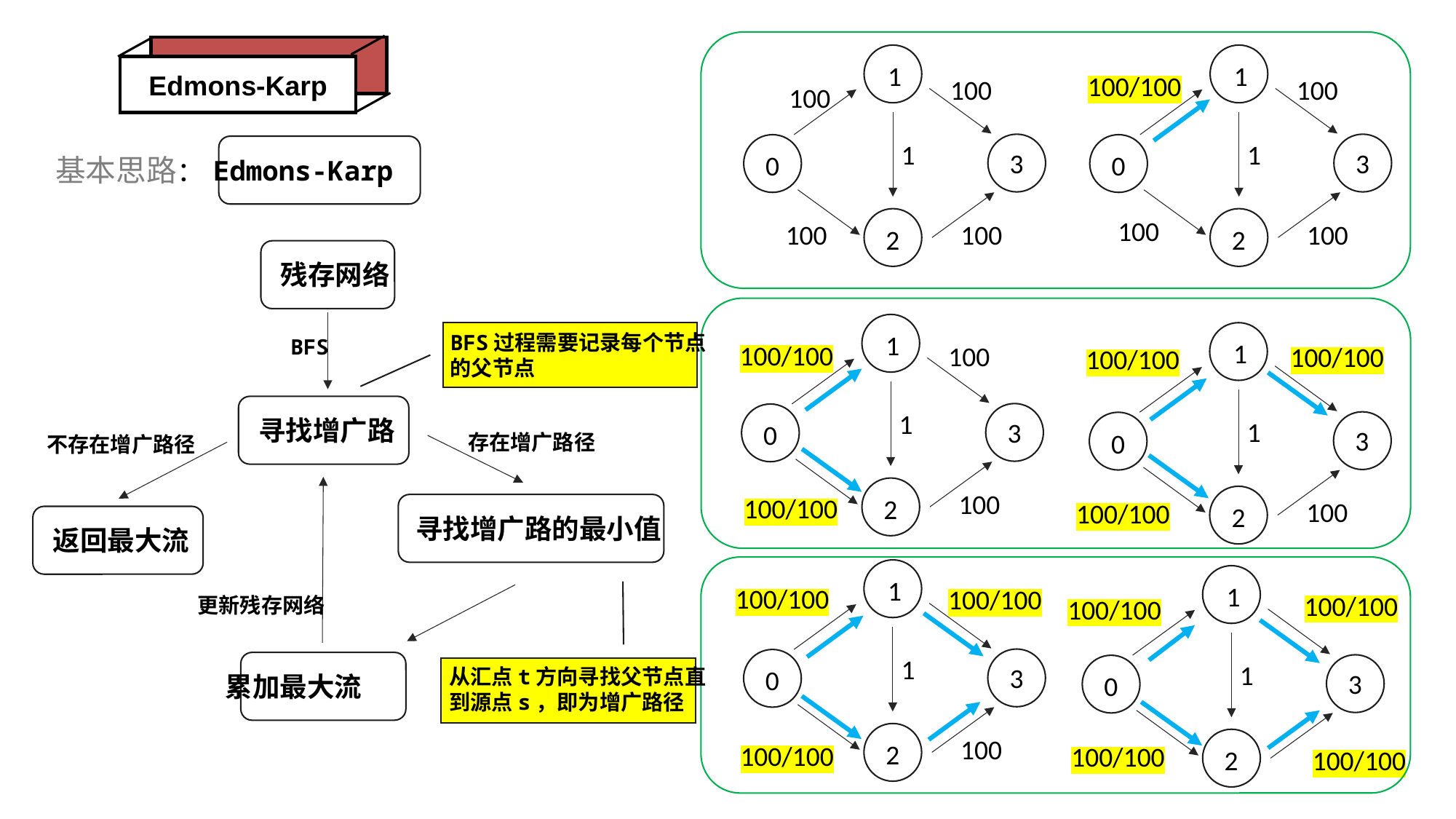

Edmons-Karp

1
100
100
1

3
0

100
100
2

1
100/100
100
1

3
0

100
2

Edmons-Karp
基本思路：
100

残存网络

1
100/100
100
100/100
1

3
0

100
100/100
2
100/100
100/100
100/100

1
100/100
1

3
0

100
2
BFS过程需要记录每个节点的父节点
BFS

寻找增广路
存在增广路径
不存在增广路径

寻找增广路的最小值

返回最大流

1
100/100
1

3
0

100
2

1
100/100
100/100
1

3
0

100/100
2
100/100
更新残存网络

累加最大流

从汇点t方向寻找父节点直到源点s，即为增广路径